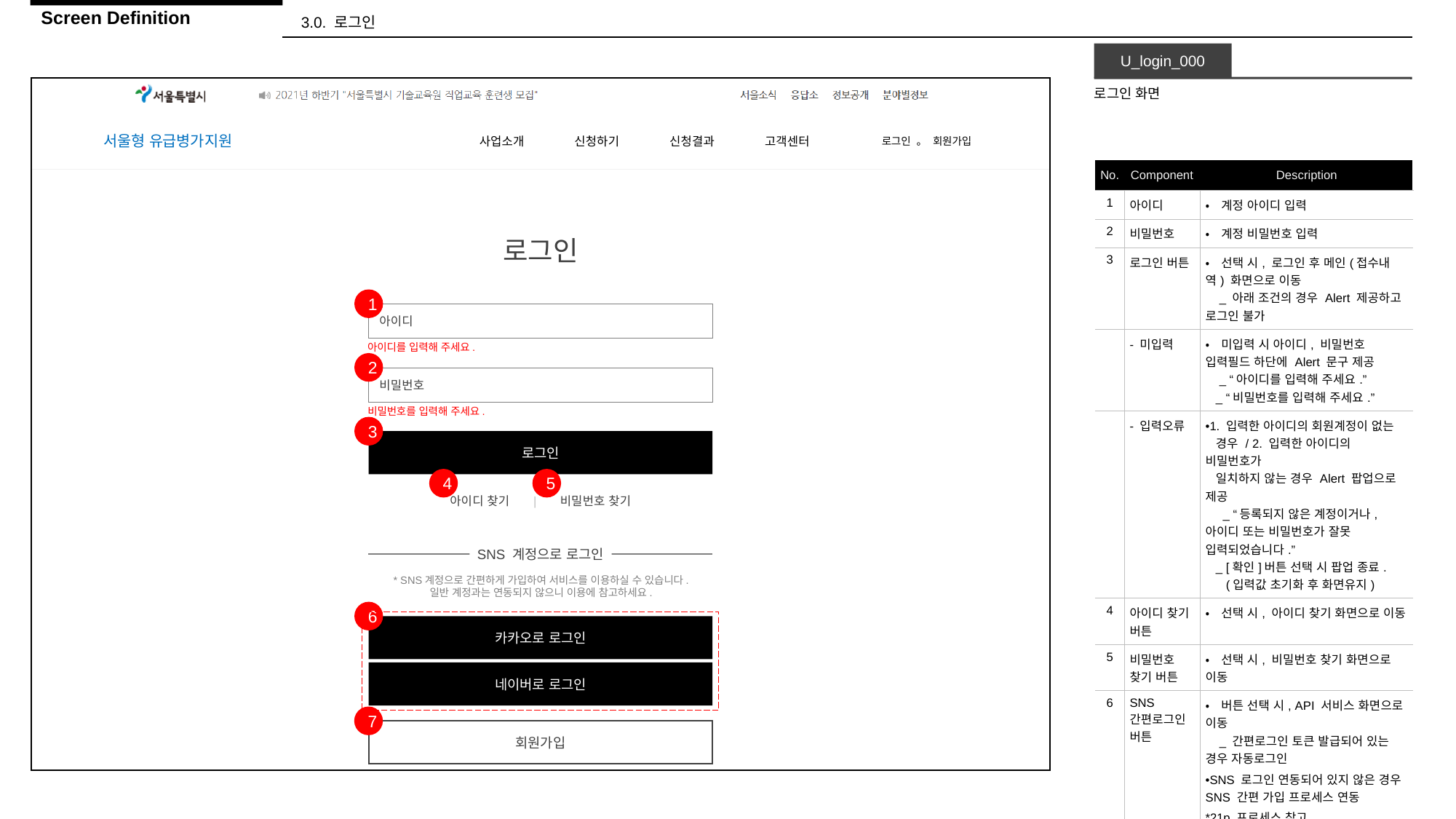

Screen Definition
3.0. 로그인
U_login_000

로그인 화면
| No. | Component | Description |
| --- | --- | --- |
| 1 | 아이디 | •계정 아이디 입력 |
| 2 | 비밀번호 | •계정 비밀번호 입력 |
| 3 | 로그인 버튼 | •선택 시, 로그인 후 메인(접수내역) 화면으로 이동 \_ 아래 조건의 경우 Alert 제공하고 로그인 불가 |
|  | - 미입력 | •미입력 시 아이디, 비밀번호 입력필드 하단에 Alert 문구 제공 \_ “아이디를 입력해 주세요.” \_ “비밀번호를 입력해 주세요.” |
|  | - 입력오류 | •1. 입력한 아이디의 회원계정이 없는 경우 / 2. 입력한 아이디의 비밀번호가 일치하지 않는 경우 Alert 팝업으로 제공 \_ “등록되지 않은 계정이거나, 아이디 또는 비밀번호가 잘못 입력되었습니다.” \_ [확인]버튼 선택 시 팝업 종료. (입력값 초기화 후 화면유지) |
| 4 | 아이디 찾기 버튼 | •선택 시, 아이디 찾기 화면으로 이동 |
| 5 | 비밀번호 찾기 버튼 | •선택 시, 비밀번호 찾기 화면으로 이동 |
| 6 | SNS 간편로그인 버튼 | •버튼 선택 시, API 서비스 화면으로 이동 \_ 간편로그인 토큰 발급되어 있는 경우 자동로그인 •SNS 로그인 연동되어 있지 않은 경우 SNS 간편 가입 프로세스 연동 \*21p 프로세스 참고 |
| 7 | 회원가입 버튼 | •선택 시, 회원가입 화면으로 이동 |
로그인
1
아이디
아이디를 입력해 주세요.
2
비밀번호
비밀번호를 입력해 주세요.
3
로그인
4
5
아이디 찾기      |      비밀번호 찾기
  SNS 계정으로 로그인
* SNS계정으로 간편하게 가입하여 서비스를 이용하실 수 있습니다.
일반 계정과는 연동되지 않으니 이용에 참고하세요.
6

카카오로 로그인
네이버로 로그인
7
회원가입